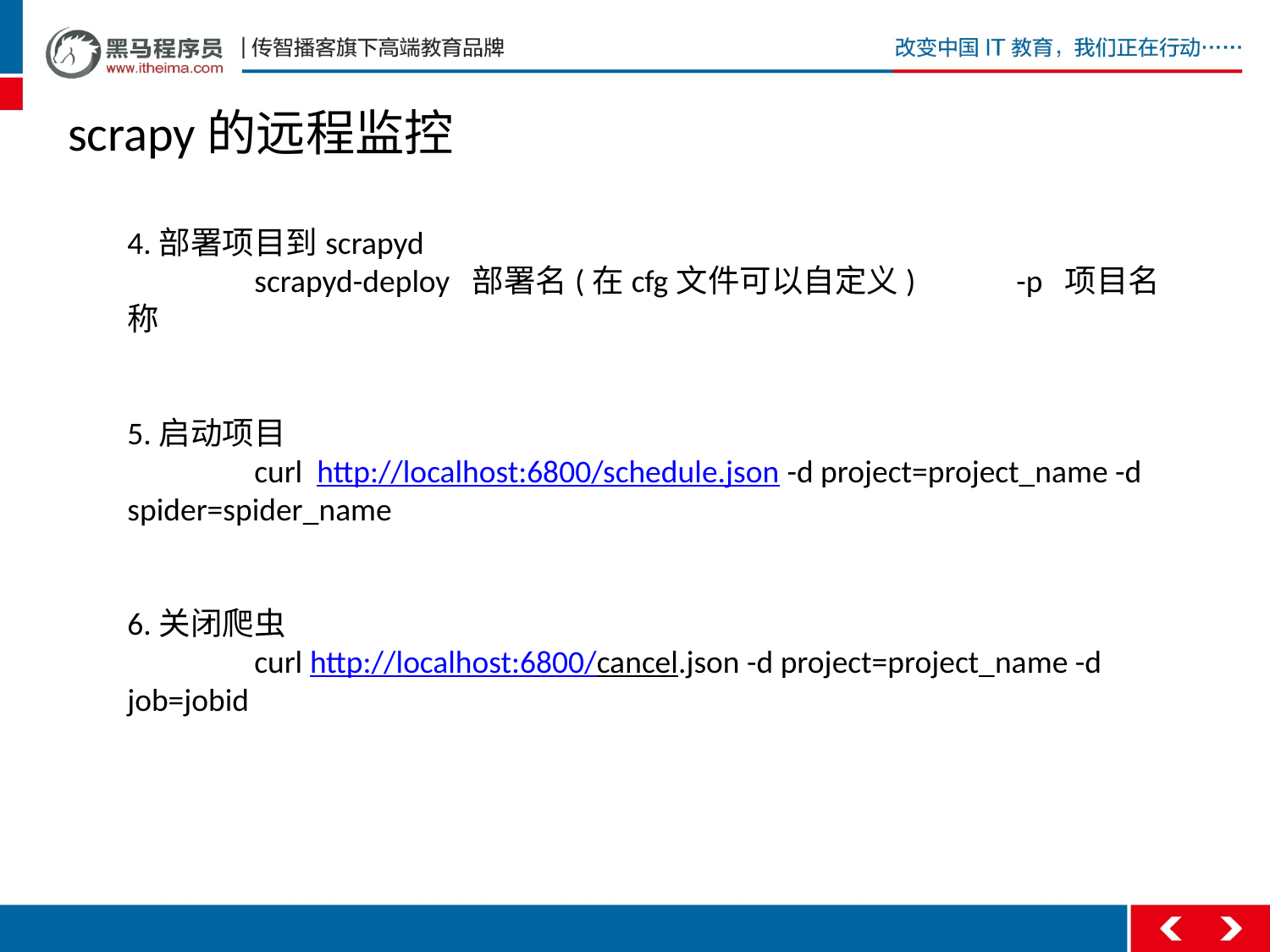

# scrapy的远程监控
4.部署项目到scrapyd
	scrapyd-deploy  部署名(在cfg文件可以自定义)	-p  项目名称

5.启动项目
	curl  http://localhost:6800/schedule.json -d project=project_name -d spider=spider_name

6.关闭爬虫
	curl http://localhost:6800/cancel.json -d project=project_name -d job=jobid